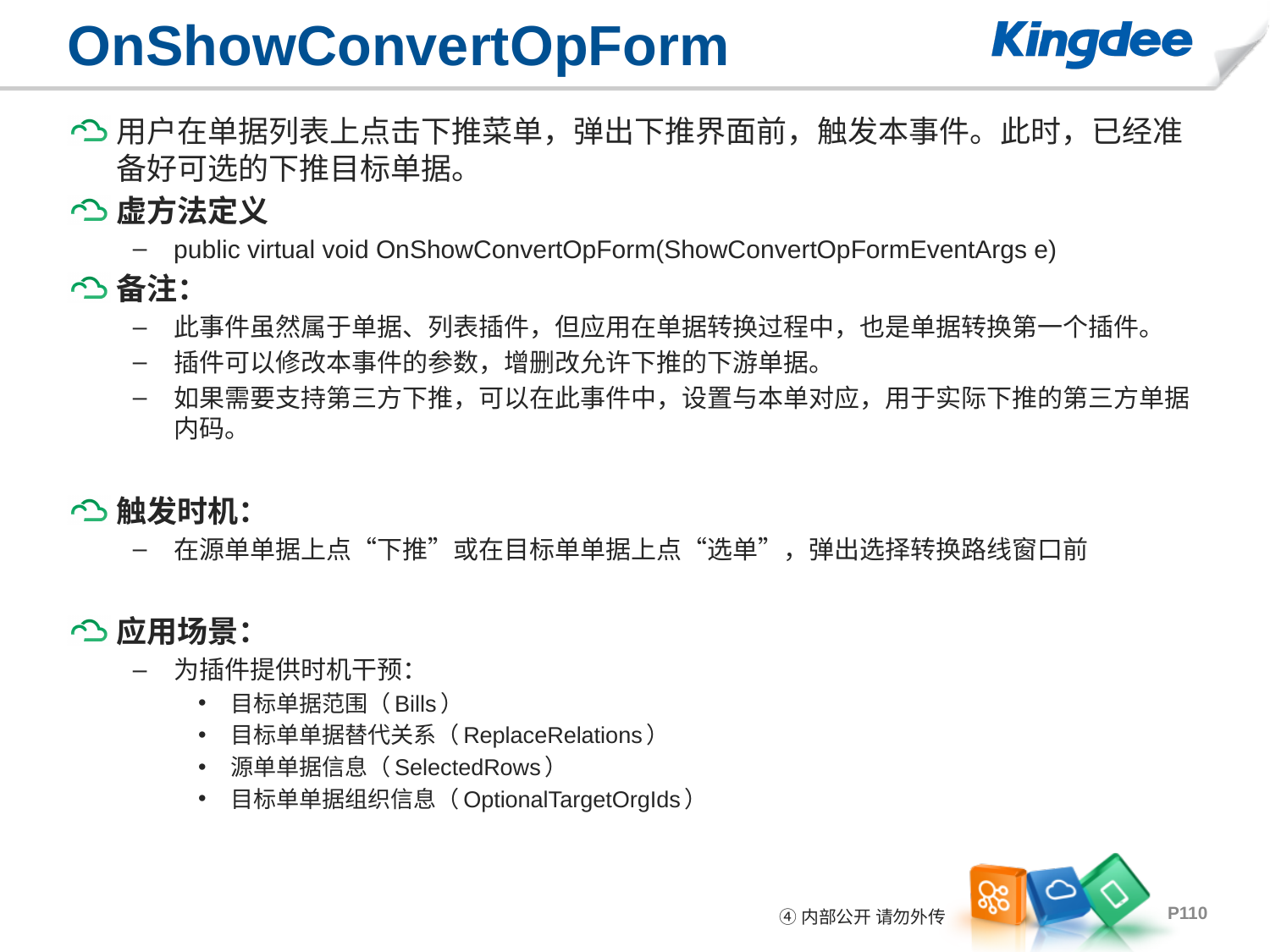

# OnShowConvertOpForm
用户在单据列表上点击下推菜单，弹出下推界面前，触发本事件。此时，已经准备好可选的下推目标单据。
虚方法定义
public virtual void OnShowConvertOpForm(ShowConvertOpFormEventArgs e)
备注：
此事件虽然属于单据、列表插件，但应用在单据转换过程中，也是单据转换第一个插件。
插件可以修改本事件的参数，增删改允许下推的下游单据。
如果需要支持第三方下推，可以在此事件中，设置与本单对应，用于实际下推的第三方单据内码。

触发时机：
在源单单据上点“下推”或在目标单单据上点“选单”，弹出选择转换路线窗口前

应用场景：
为插件提供时机干预：
目标单据范围（Bills）
目标单单据替代关系（ReplaceRelations）
源单单据信息（SelectedRows）
目标单单据组织信息（OptionalTargetOrgIds）